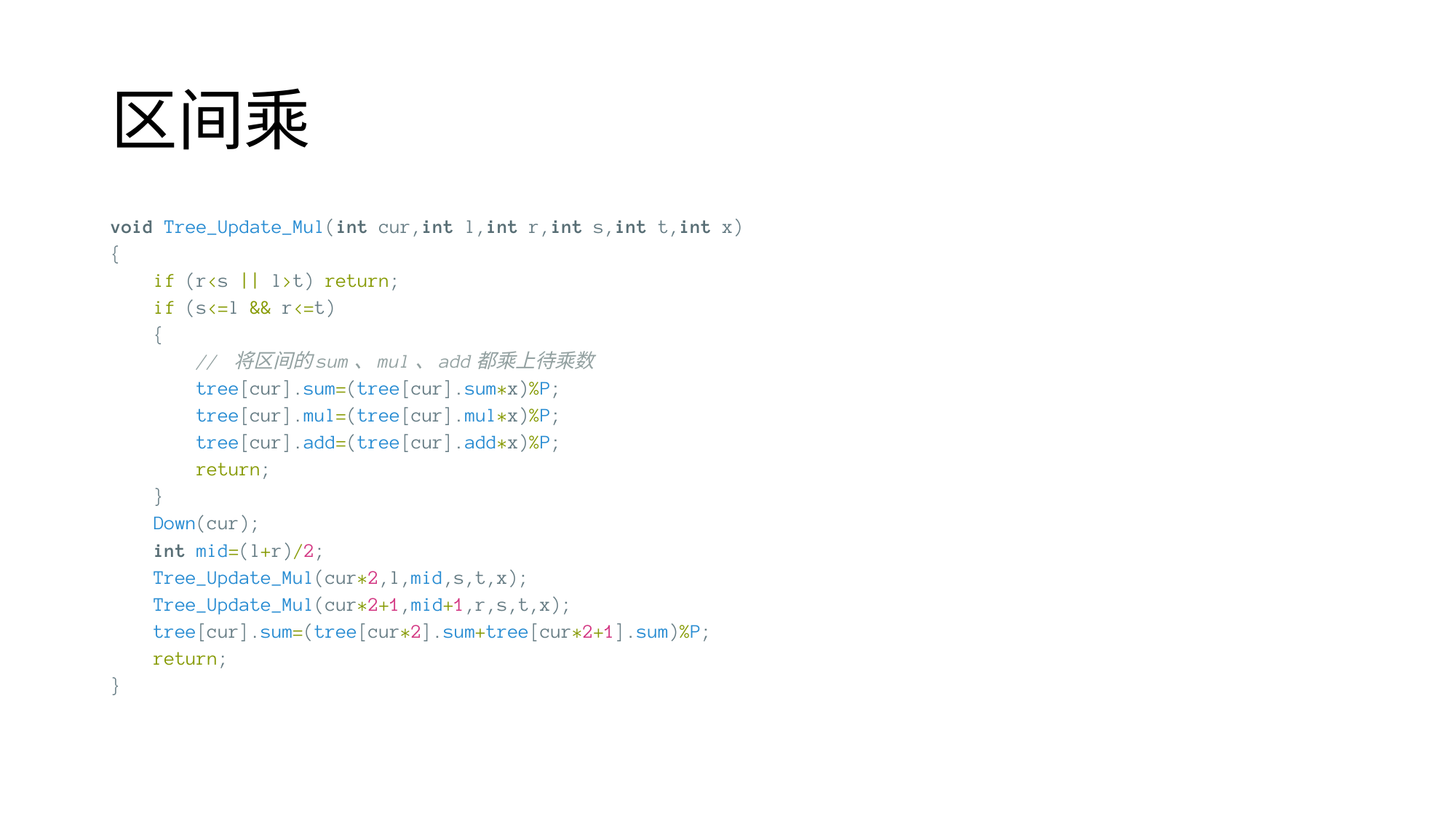

# 区间乘
void Tree_Update_Mul(int cur,int l,int r,int s,int t,int x)
{
    if (r<s || l>t) return;
    if (s<=l && r<=t)
    {
        // 将区间的sum、mul、add都乘上待乘数
        tree[cur].sum=(tree[cur].sum*x)%P;
        tree[cur].mul=(tree[cur].mul*x)%P;
        tree[cur].add=(tree[cur].add*x)%P;
        return;
    }
    Down(cur);
    int mid=(l+r)/2;
    Tree_Update_Mul(cur*2,l,mid,s,t,x);
    Tree_Update_Mul(cur*2+1,mid+1,r,s,t,x);
    tree[cur].sum=(tree[cur*2].sum+tree[cur*2+1].sum)%P;
    return;
}